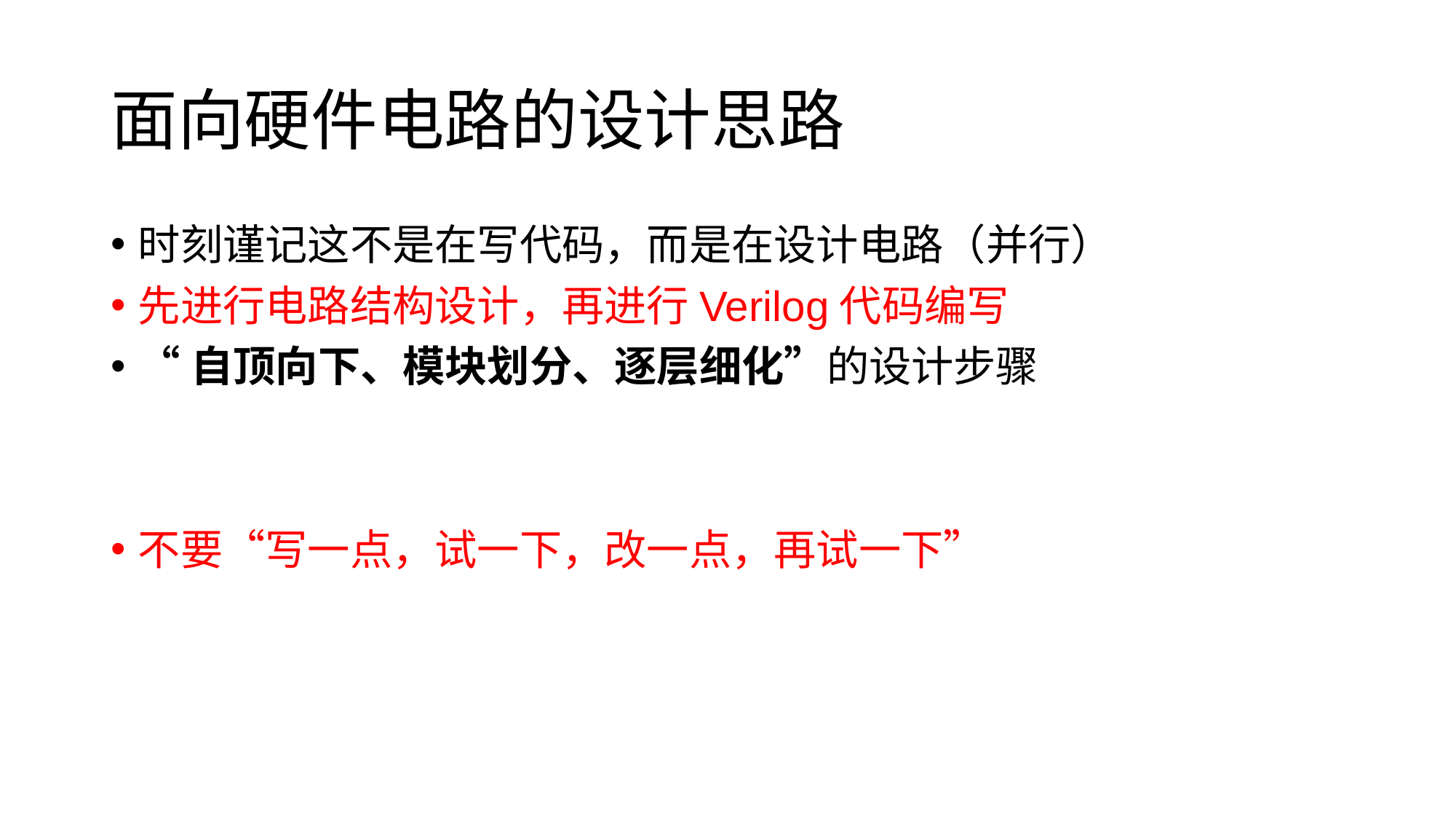

# 面向硬件电路的设计思路
时刻谨记这不是在写代码，而是在设计电路（并行）
先进行电路结构设计，再进行Verilog代码编写
“自顶向下、模块划分、逐层细化”的设计步骤

不要“写一点，试一下，改一点，再试一下”